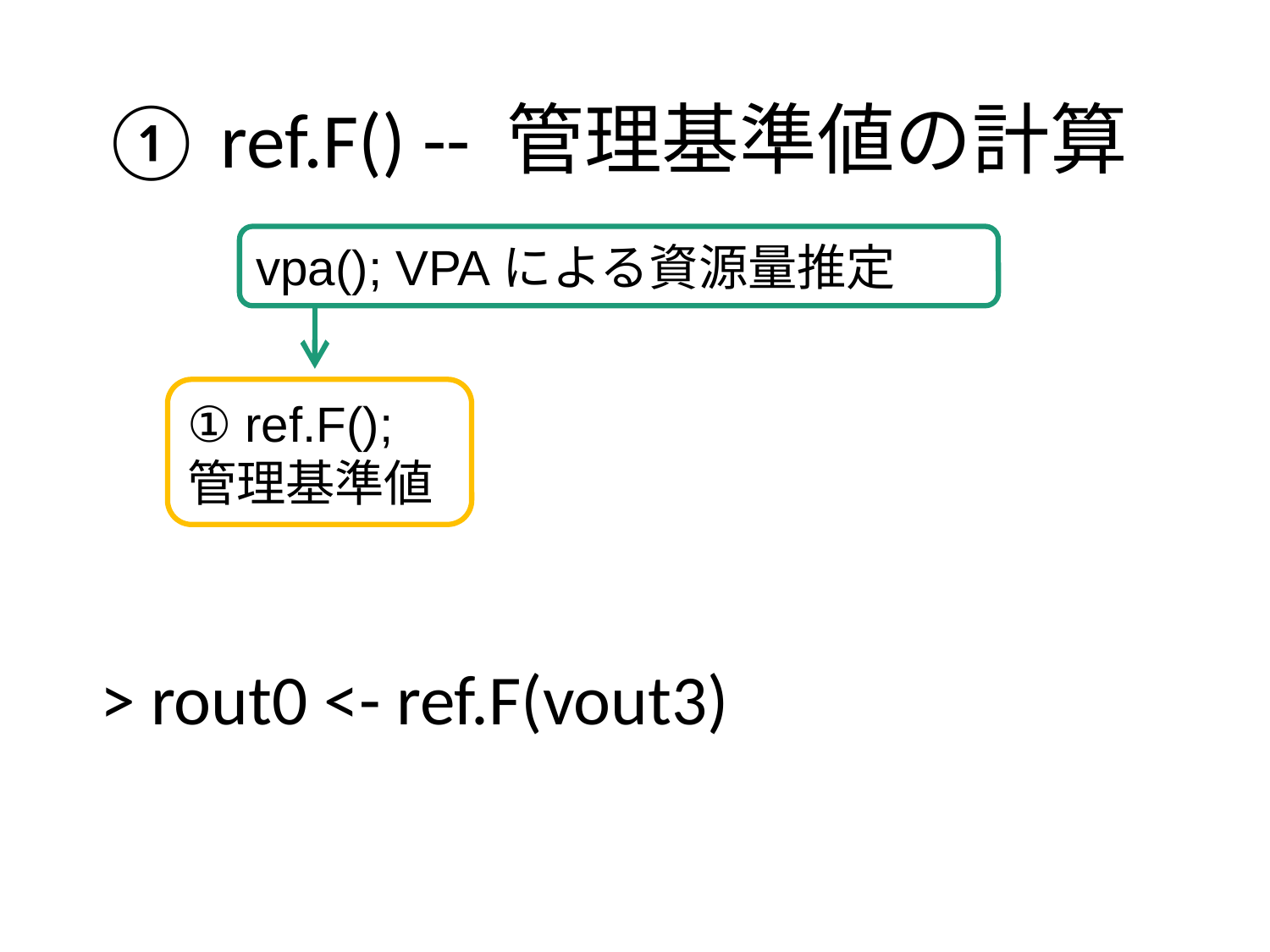

# ① ref.F() -- 管理基準値の計算
vpa(); VPAによる資源量推定
① ref.F();
管理基準値
> rout0 <- ref.F(vout3)